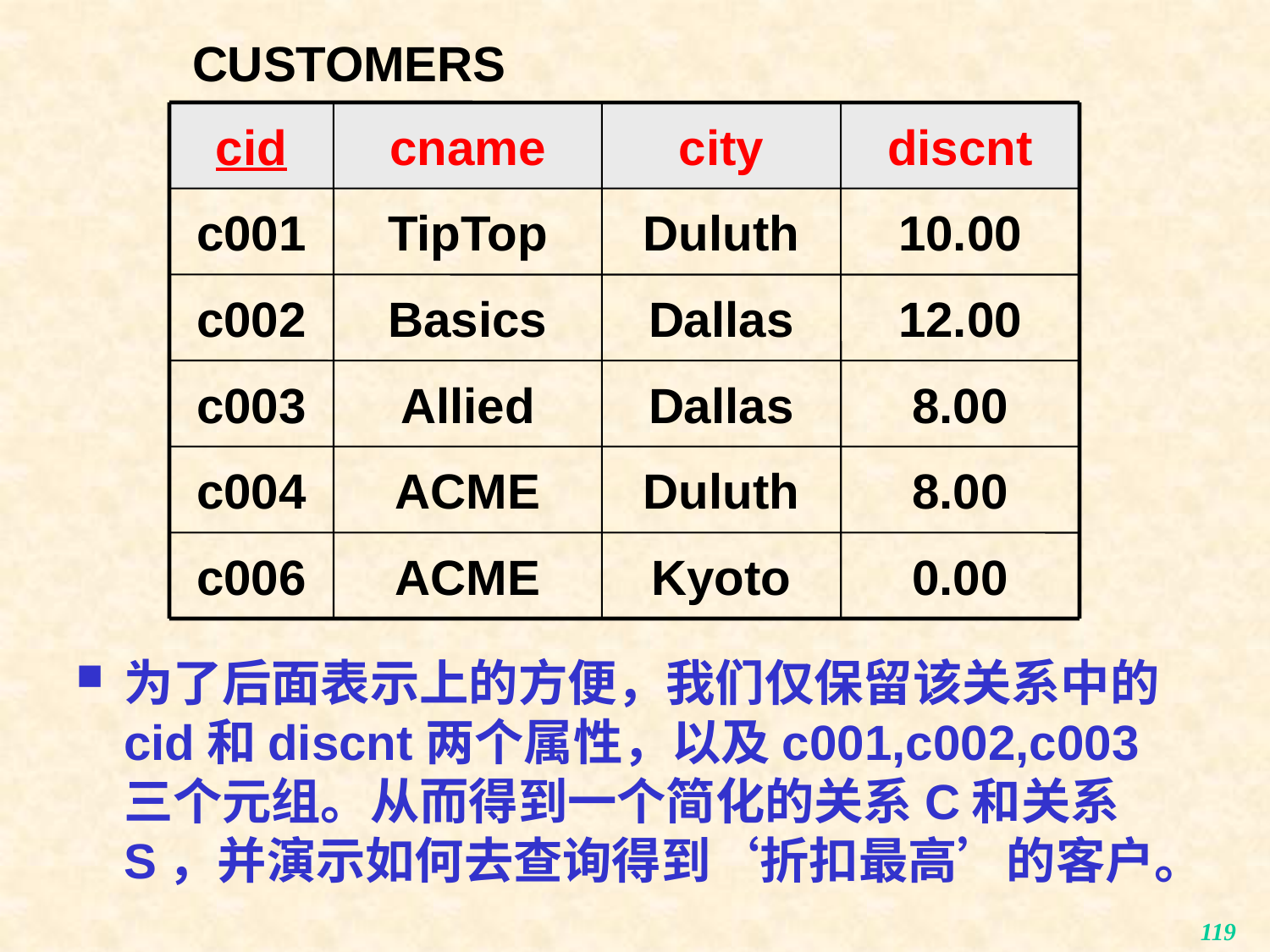

CUSTOMERS
cid

cname

city

discnt

c001

TipTop
Duluth
10.00
c002

Basics
Dallas
12.00
c003

Allied
Dallas
8.00
c004

ACME
Duluth
8.00
c006

ACME
Kyoto
0.00

为了后面表示上的方便，我们仅保留该关系中的cid和discnt两个属性，以及c001,c002,c003三个元组。从而得到一个简化的关系C和关系S，并演示如何去查询得到‘折扣最高’的客户。
119